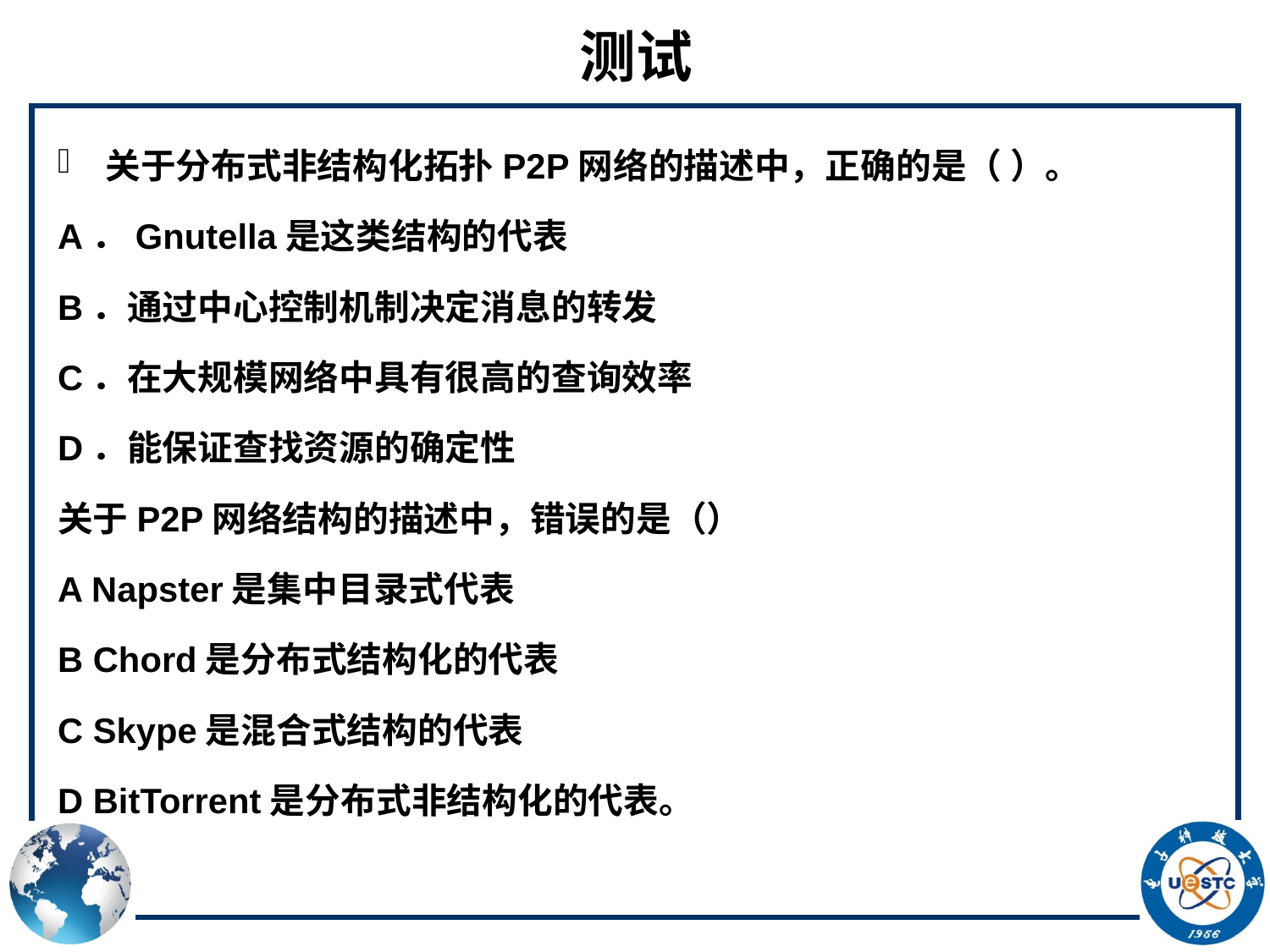

# 测试
关于分布式非结构化拓扑P2P网络的描述中，正确的是（ ）。
A．Gnutella是这类结构的代表
B．通过中心控制机制决定消息的转发
C．在大规模网络中具有很高的查询效率
D．能保证查找资源的确定性
关于P2P网络结构的描述中，错误的是（）
A Napster是集中目录式代表
B Chord是分布式结构化的代表
C Skype是混合式结构的代表
D BitTorrent是分布式非结构化的代表。